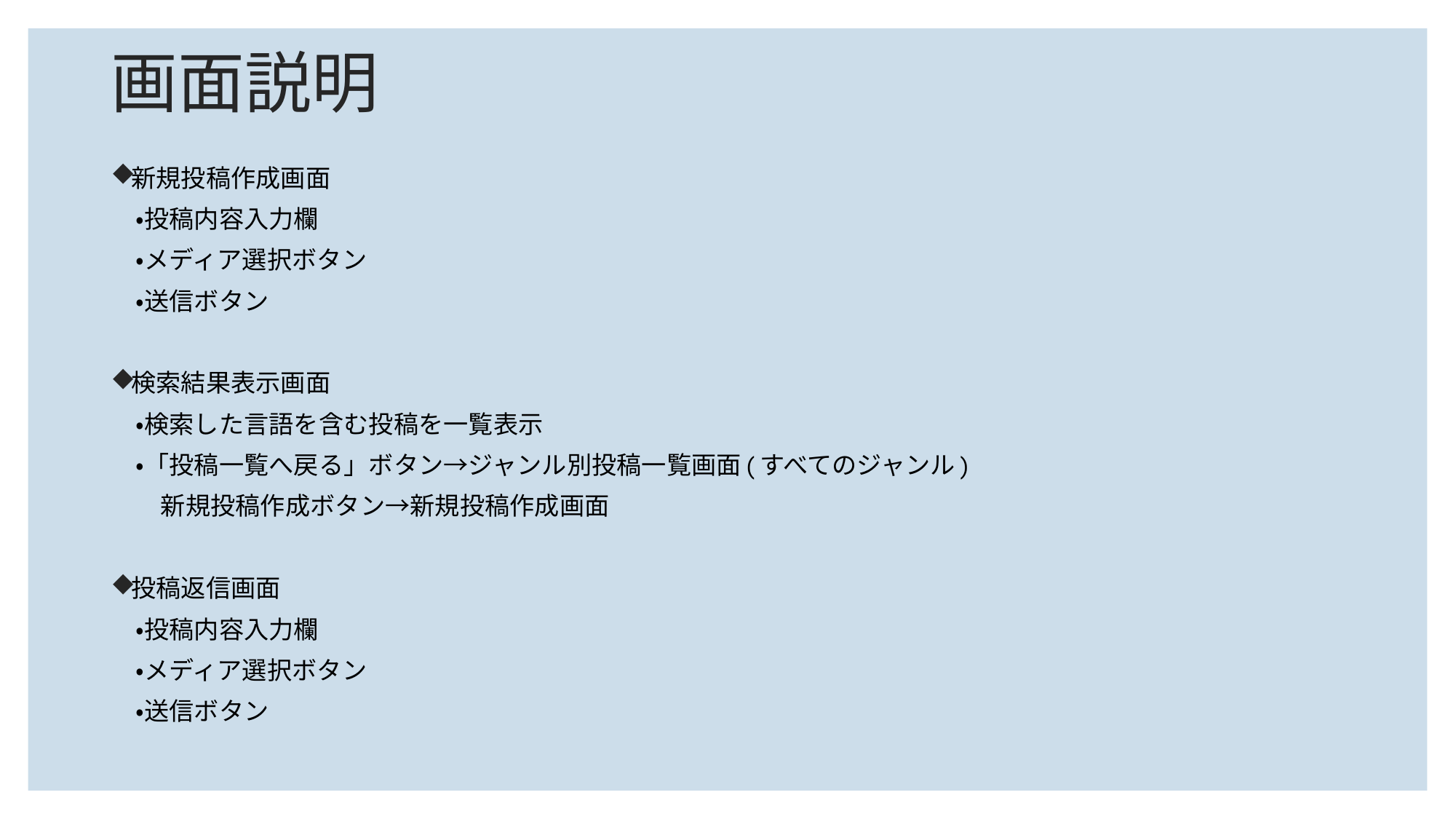

# 画面説明
新規投稿作成画面
　・投稿内容入力欄
　・メディア選択ボタン
　・送信ボタン

検索結果表示画面
　・検索した言語を含む投稿を一覧表示
　・「投稿一覧へ戻る」ボタン→ジャンル別投稿一覧画面(すべてのジャンル)
　　新規投稿作成ボタン→新規投稿作成画面

投稿返信画面
　・投稿内容入力欄
　・メディア選択ボタン
　・送信ボタン